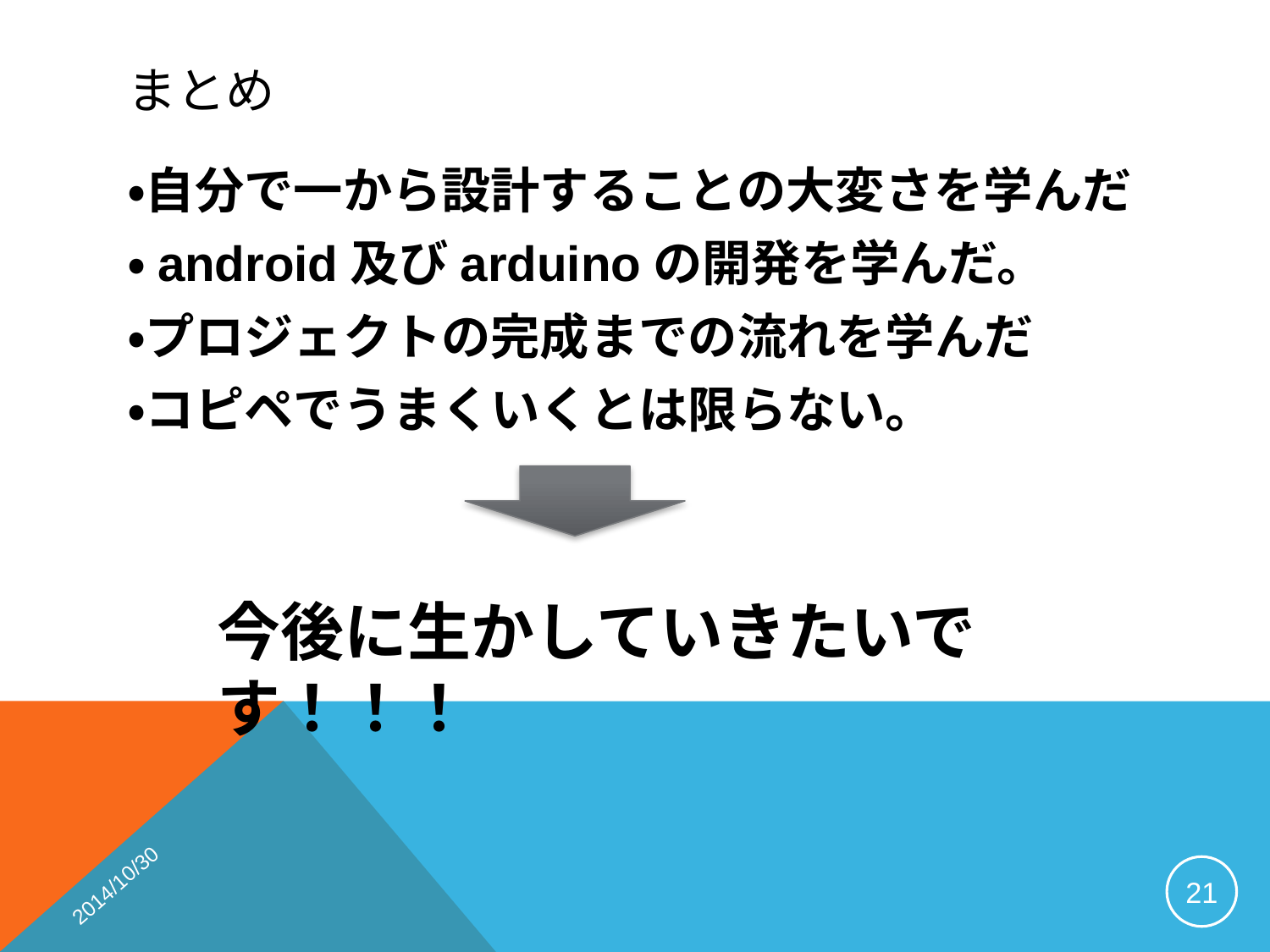

# まとめ
・自分で一から設計することの大変さを学んだ
・android及びarduinoの開発を学んだ。
・プロジェクトの完成までの流れを学んだ
・コピペでうまくいくとは限らない。

今後に生かしていきたいです！！！
2014/10/30
21